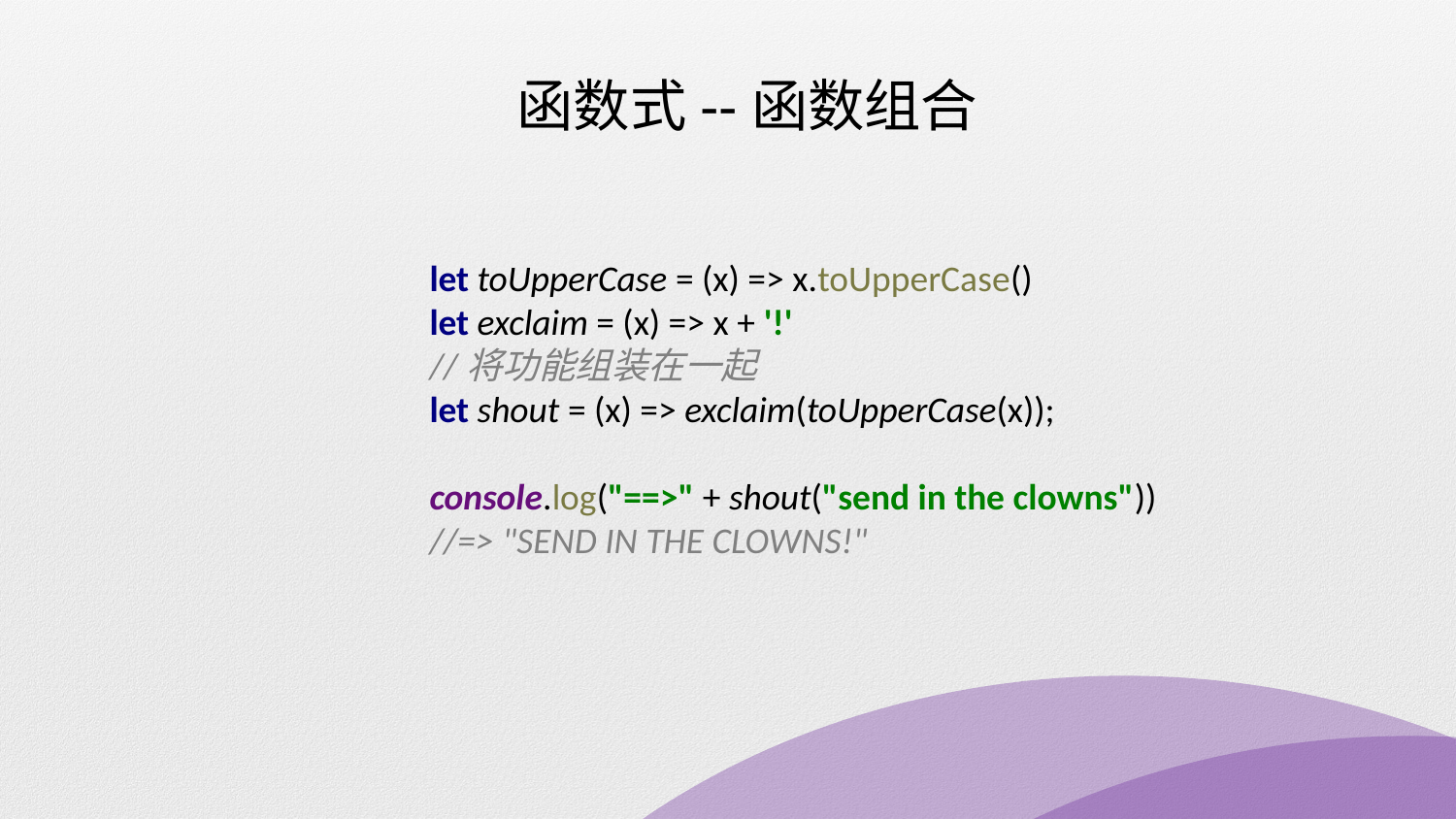

函数式--函数组合
let toUpperCase = (x) => x.toUpperCase()
let exclaim = (x) => x + '!'
//将功能组装在一起
let shout = (x) => exclaim(toUpperCase(x));
console.log("==>" + shout("send in the clowns"))
//=> "SEND IN THE CLOWNS!"